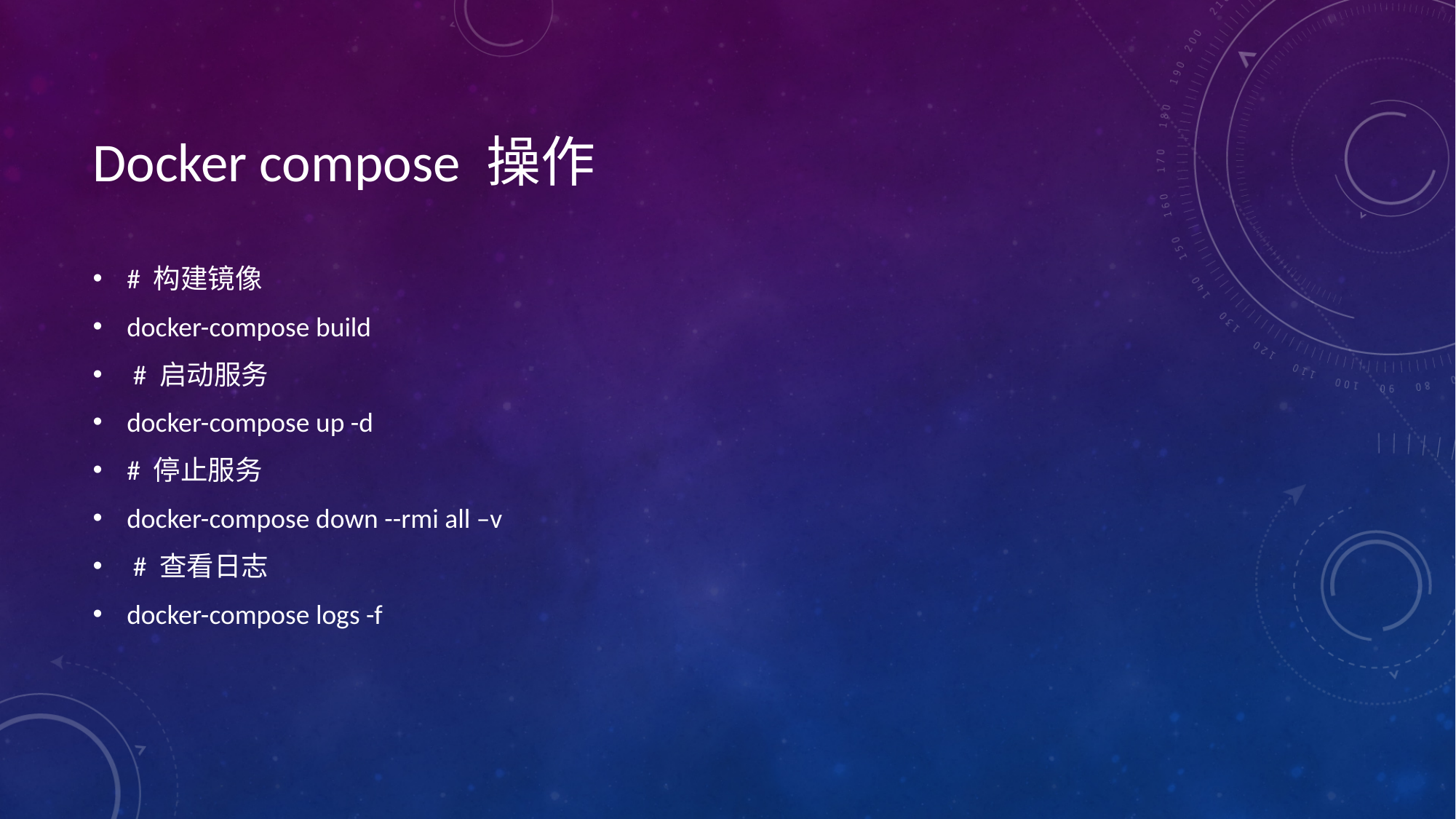

# Docker compose 操作
# 构建镜像
docker-compose build
 # 启动服务
docker-compose up -d
# 停止服务
docker-compose down --rmi all –v
 # 查看日志
docker-compose logs -f